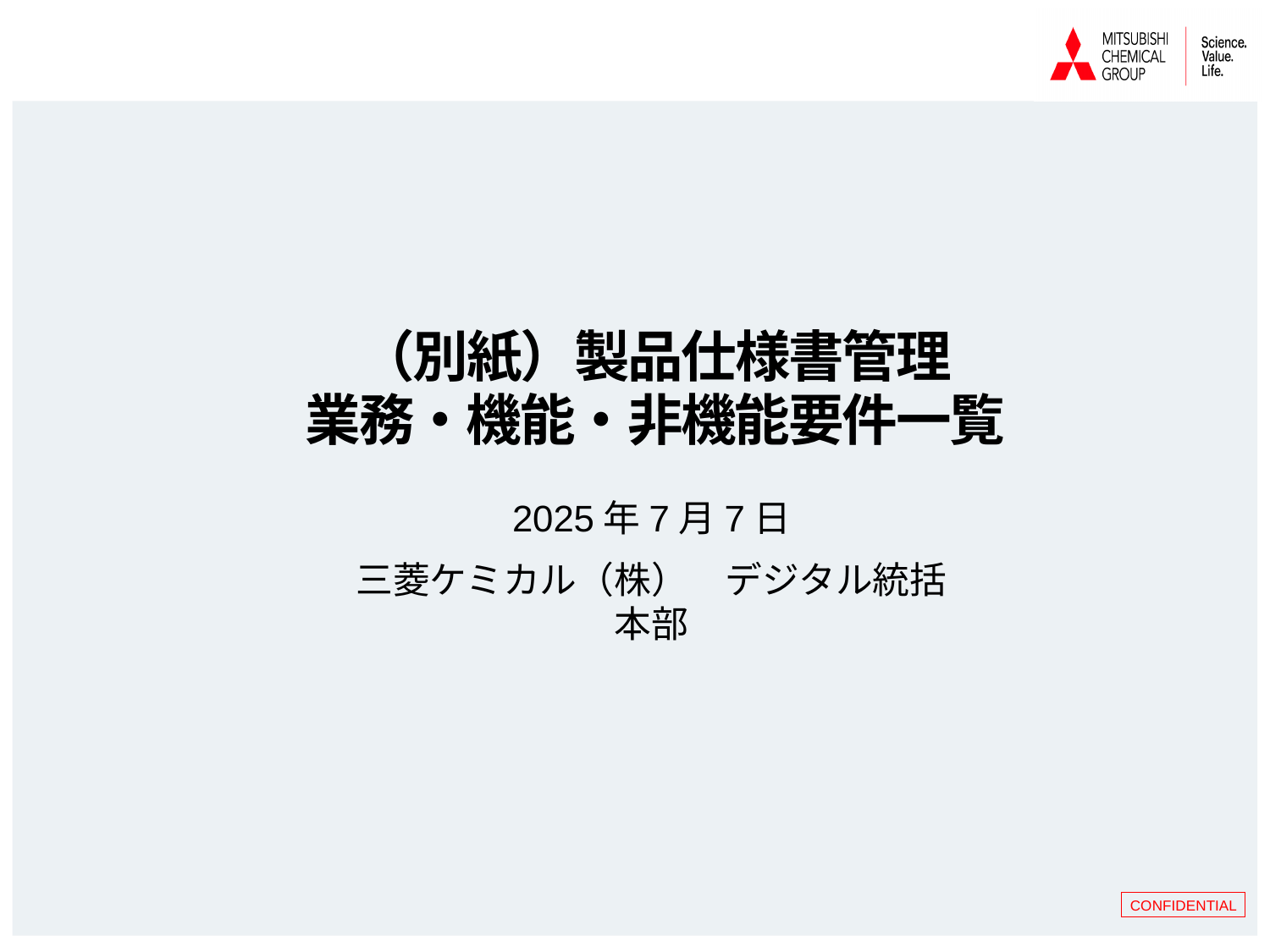

（別紙）製品仕様書管理
業務・機能・非機能要件一覧
2025年7月7日
三菱ケミカル（株）　デジタル統括本部